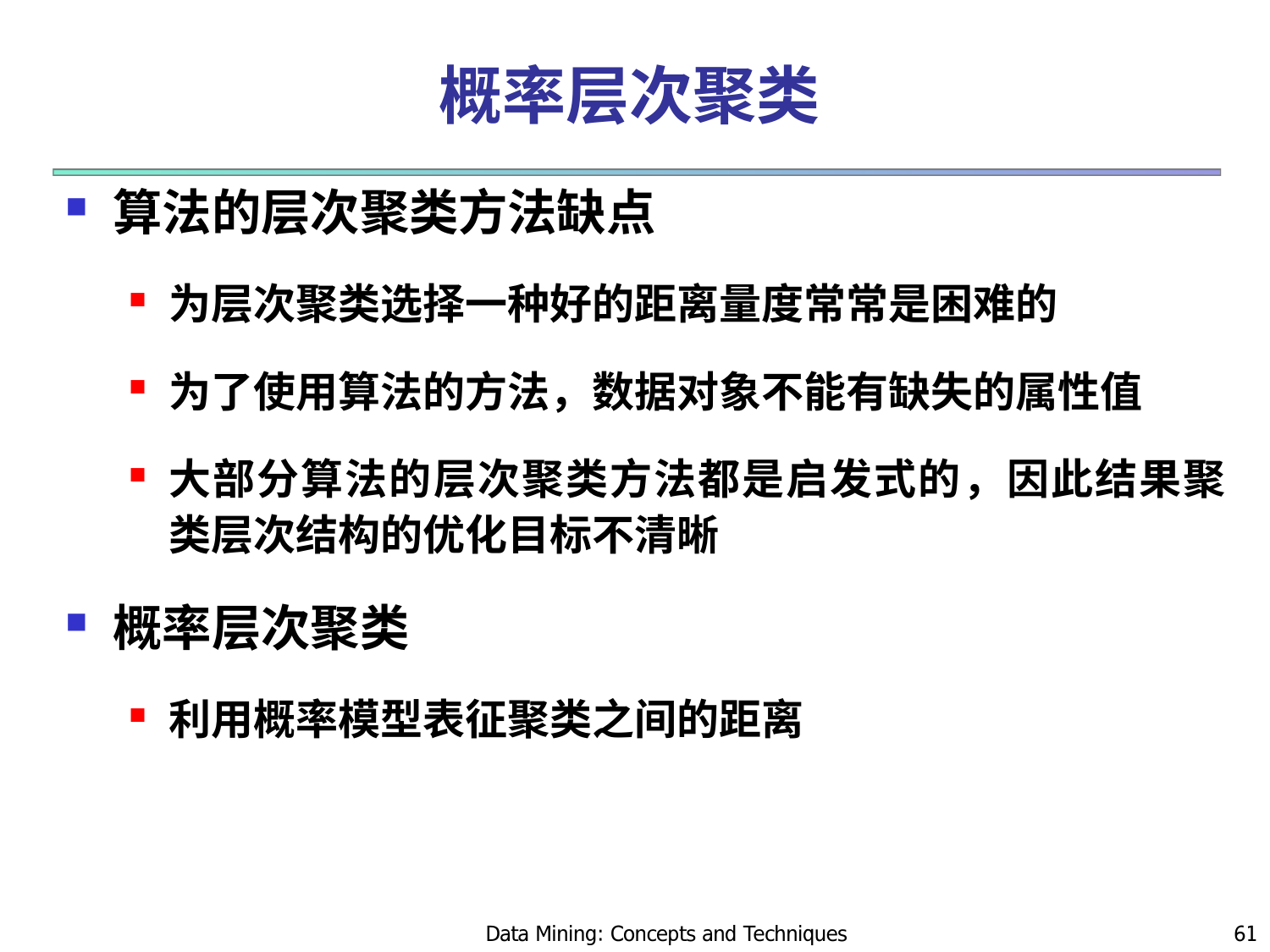

# 概率层次聚类
算法的层次聚类方法缺点
为层次聚类选择一种好的距离量度常常是困难的
为了使用算法的方法，数据对象不能有缺失的属性值
大部分算法的层次聚类方法都是启发式的，因此结果聚类层次结构的优化目标不清晰
概率层次聚类
利用概率模型表征聚类之间的距离
Data Mining: Concepts and Techniques
61
61